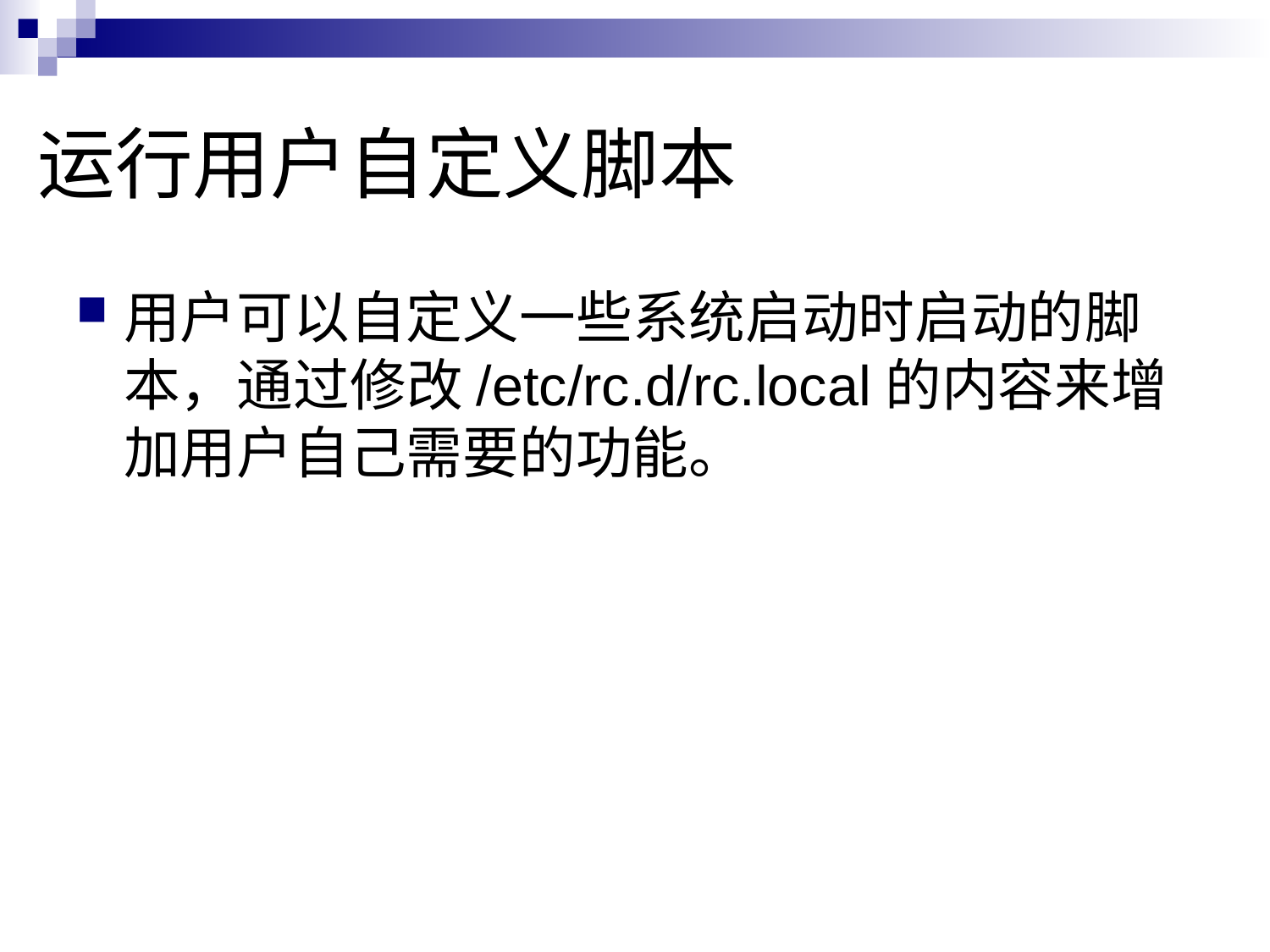

# 运行用户自定义脚本
用户可以自定义一些系统启动时启动的脚本，通过修改/etc/rc.d/rc.local的内容来增加用户自己需要的功能。